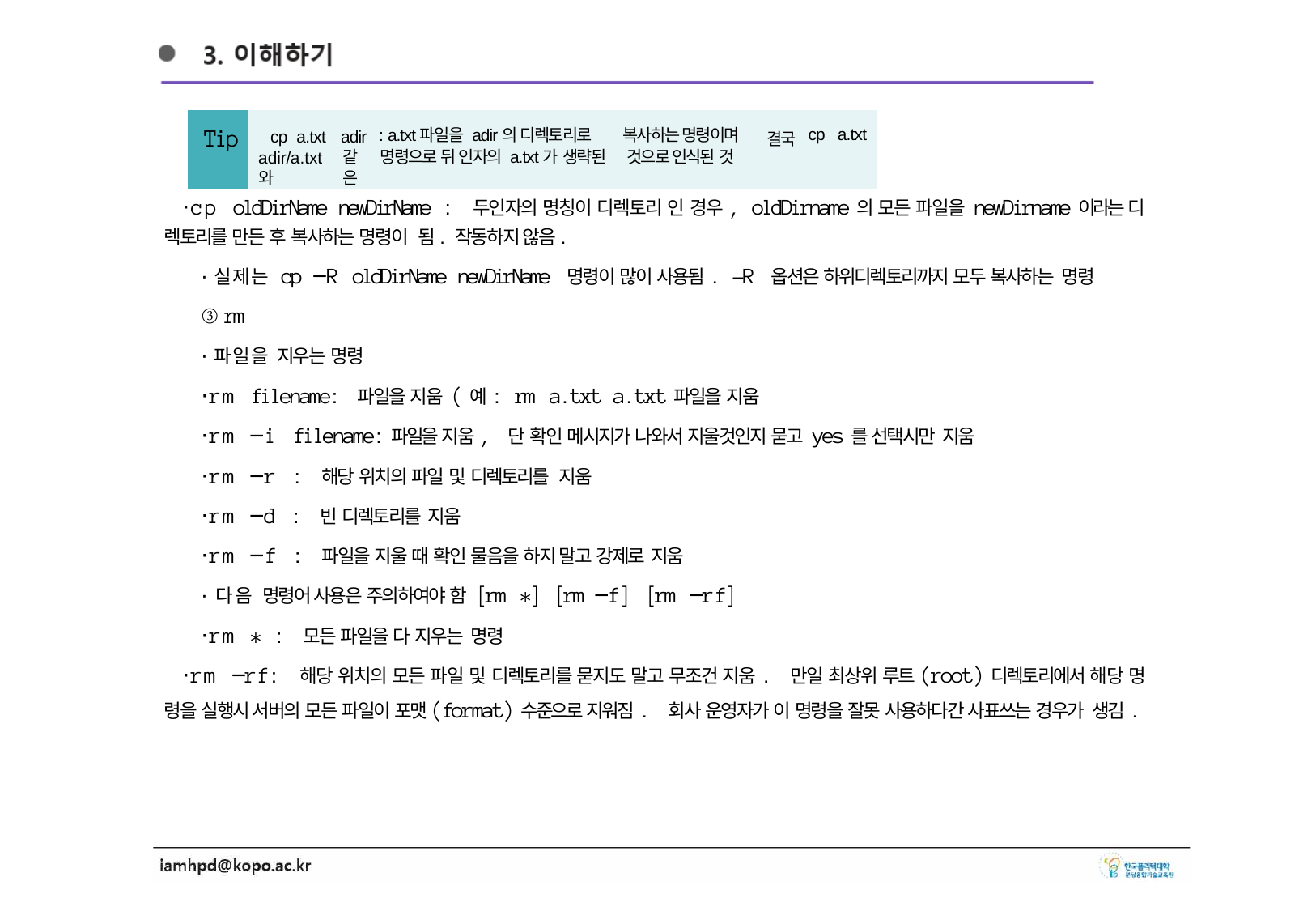

| Tip | cp a.txt adir/a.txt와 | adir 같은 | : a.txt파일을 adir의 디렉토리로 명령으로 뒤 인자의 a.txt가 생략된 | 복사하는 명령이며 것으로 인식된 것 | 결국 | cp | a.txt |
| --- | --- | --- | --- | --- | --- | --- | --- |
∙cp oldDirName newDirName : 두인자의 명칭이 디렉토리 인 경우, oldDirname의 모든 파일을 newDirname이라는 디  렉토리를 만든 후 복사하는 명령이 됨. 작동하지 않음.
∙실제는 cp –R oldDirName newDirName 명령이 많이 사용됨. -R 옵션은 하위디렉토리까지 모두 복사하는 명령
③ rm
∙파일을 지우는 명령
∙rm filename: 파일을 지움 (예: rm a.txt a.txt파일을 지움
∙rm –i filename:파일을 지움, 단 확인 메시지가 나와서 지울것인지 묻고 yes를 선택시만 지움
∙rm –r : 해당 위치의 파일 및 디렉토리를 지움
∙rm –d : 빈 디렉토리를 지움
∙rm –f : 파일을 지울 때 확인 물음을 하지 말고 강제로 지움
∙다음 명령어 사용은 주의하여야 함 [rm *] [rm –f] [rm –rf]
∙rm * : 모든 파일을 다 지우는 명령
∙rm –rf: 해당 위치의 모든 파일 및 디렉토리를 묻지도 말고 무조건 지움. 만일 최상위 루트(root)디렉토리에서 해당 명  령을 실행시 서버의 모든 파일이 포맷(format)수준으로 지워짐. 회사 운영자가 이 명령을 잘못 사용하다간 사표쓰는 경우가  생김.